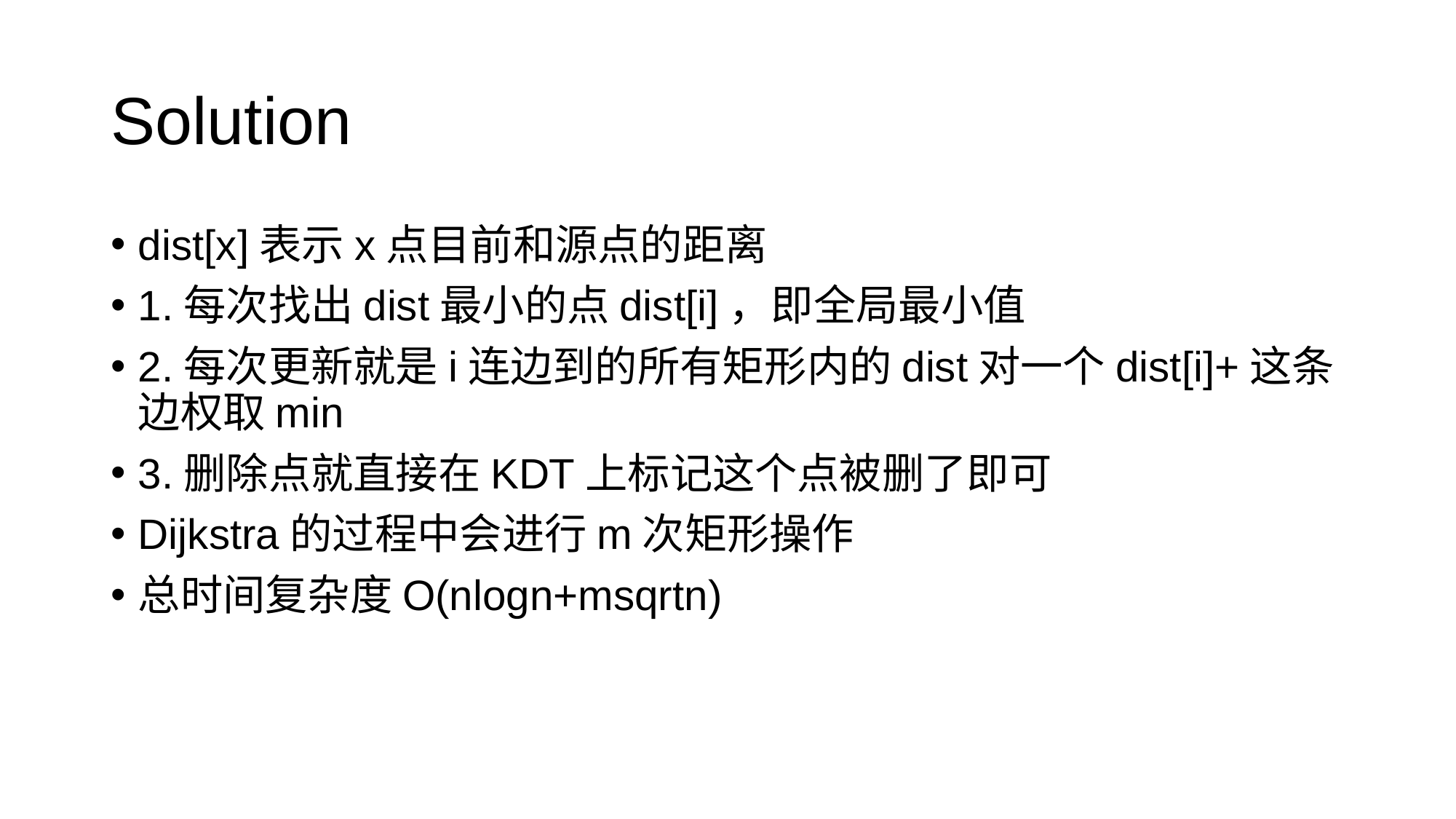

# Solution
dist[x]表示x点目前和源点的距离
1.每次找出dist最小的点dist[i]，即全局最小值
2.每次更新就是i连边到的所有矩形内的dist对一个dist[i]+这条边权取min
3.删除点就直接在KDT上标记这个点被删了即可
Dijkstra的过程中会进行m次矩形操作
总时间复杂度O(nlogn+msqrtn)